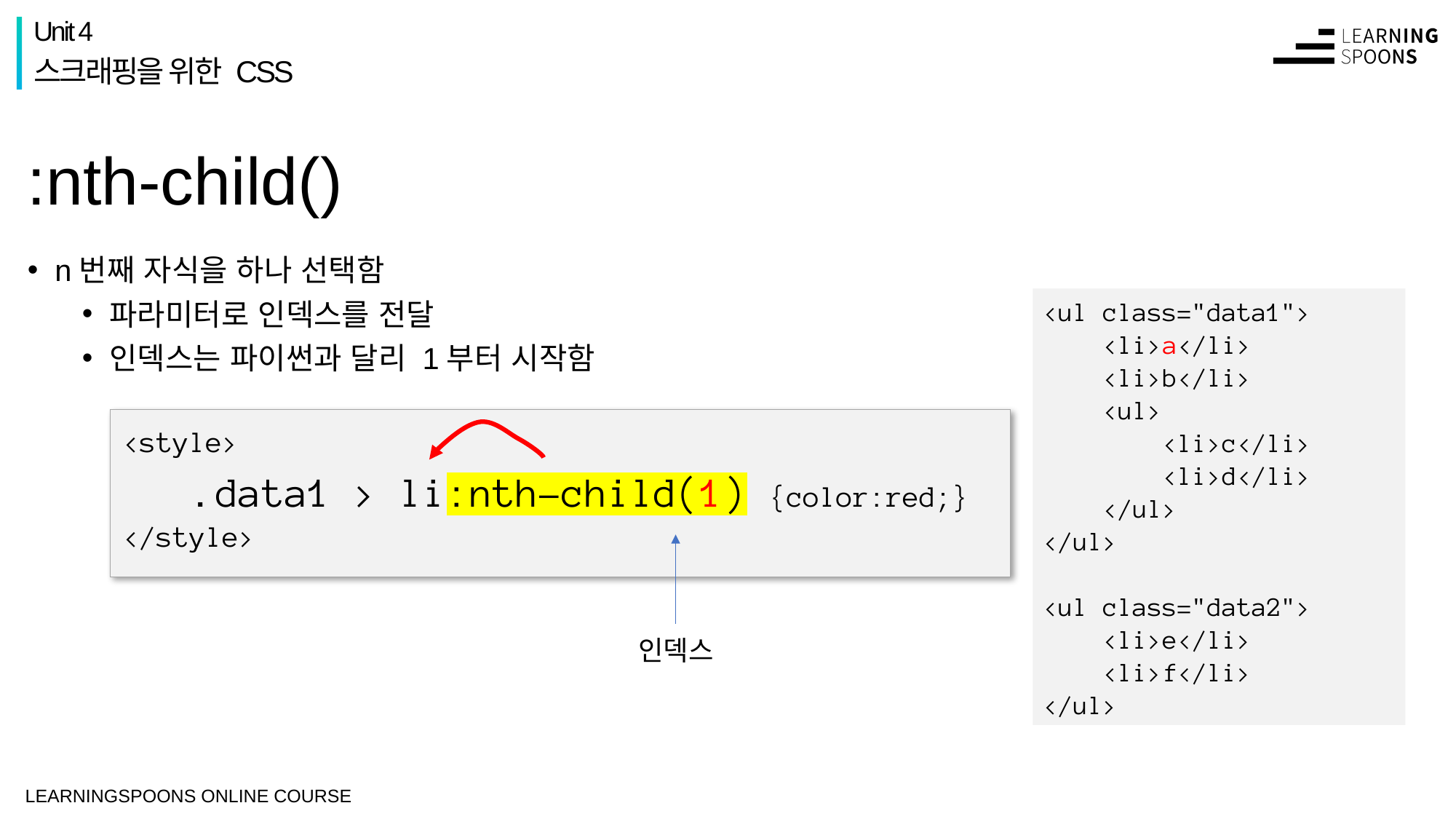

Unit 4
스크래핑을 위한 CSS
# :nth-child()
n번째 자식을 하나 선택함
파라미터로 인덱스를 전달
인덱스는 파이썬과 달리 1부터 시작함
<ul class="data1">
    <li>a</li>
    <li>b</li>
    <ul>
        <li>c</li>
        <li>d</li>
    </ul>
</ul>

<ul class="data2">
    <li>e</li>
    <li>f</li>
</ul>
<style>
    .data1 > li:nth-child(1) {color:red;}
</style>

인덱스